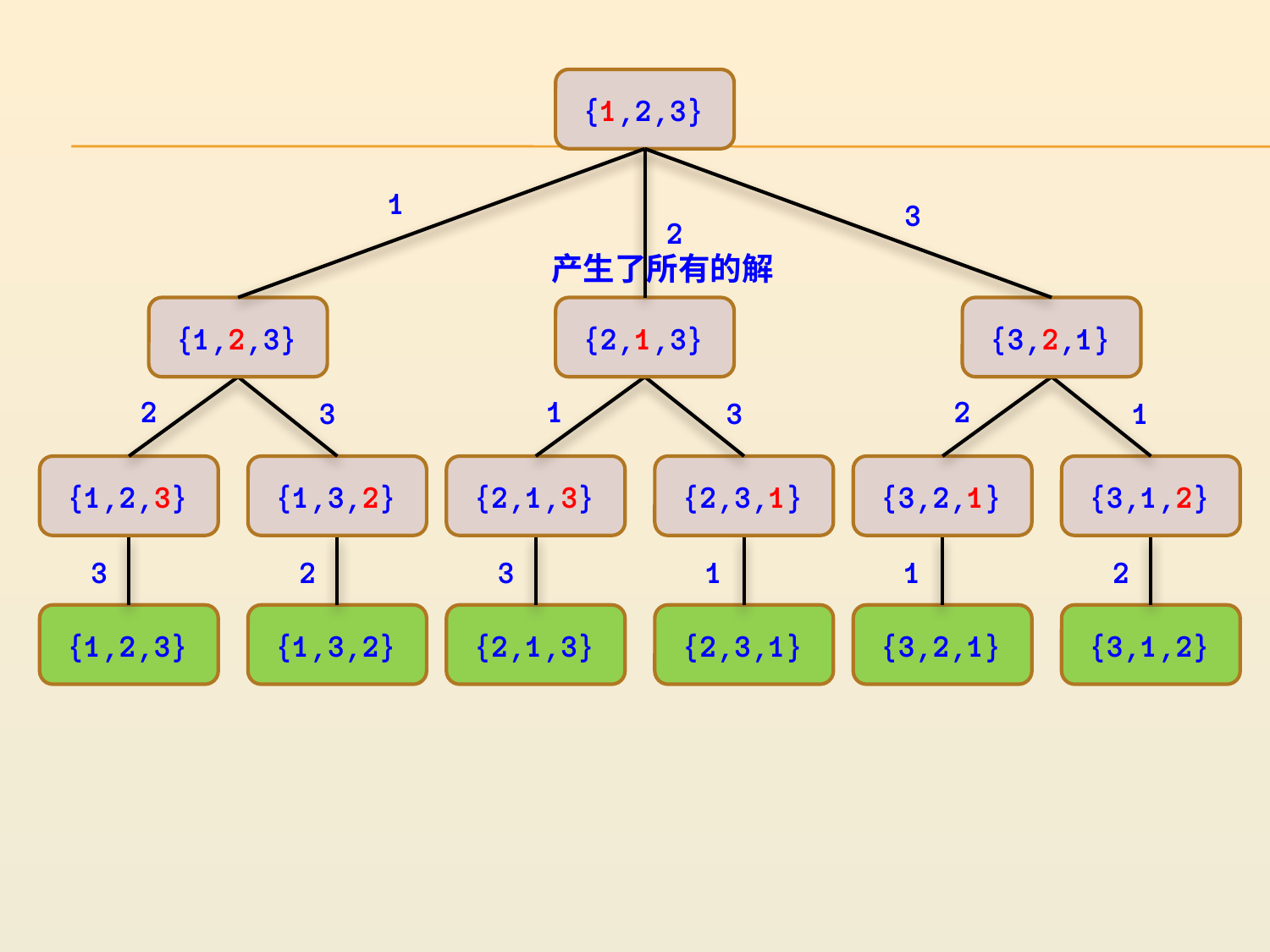

{1,2,3}
1
{1,2,3}
2
{2,1,3}
3
{3,2,1}
产生了所有的解
2
{1,2,3}
3
{1,3,2}
1
{2,1,3}
3
{2,3,1}
2
{3,2,1}
1
{3,1,2}
3
{1,2,3}
2
{1,3,2}
3
{2,1,3}
1
{2,3,1}
1
{3,2,1}
2
{3,1,2}